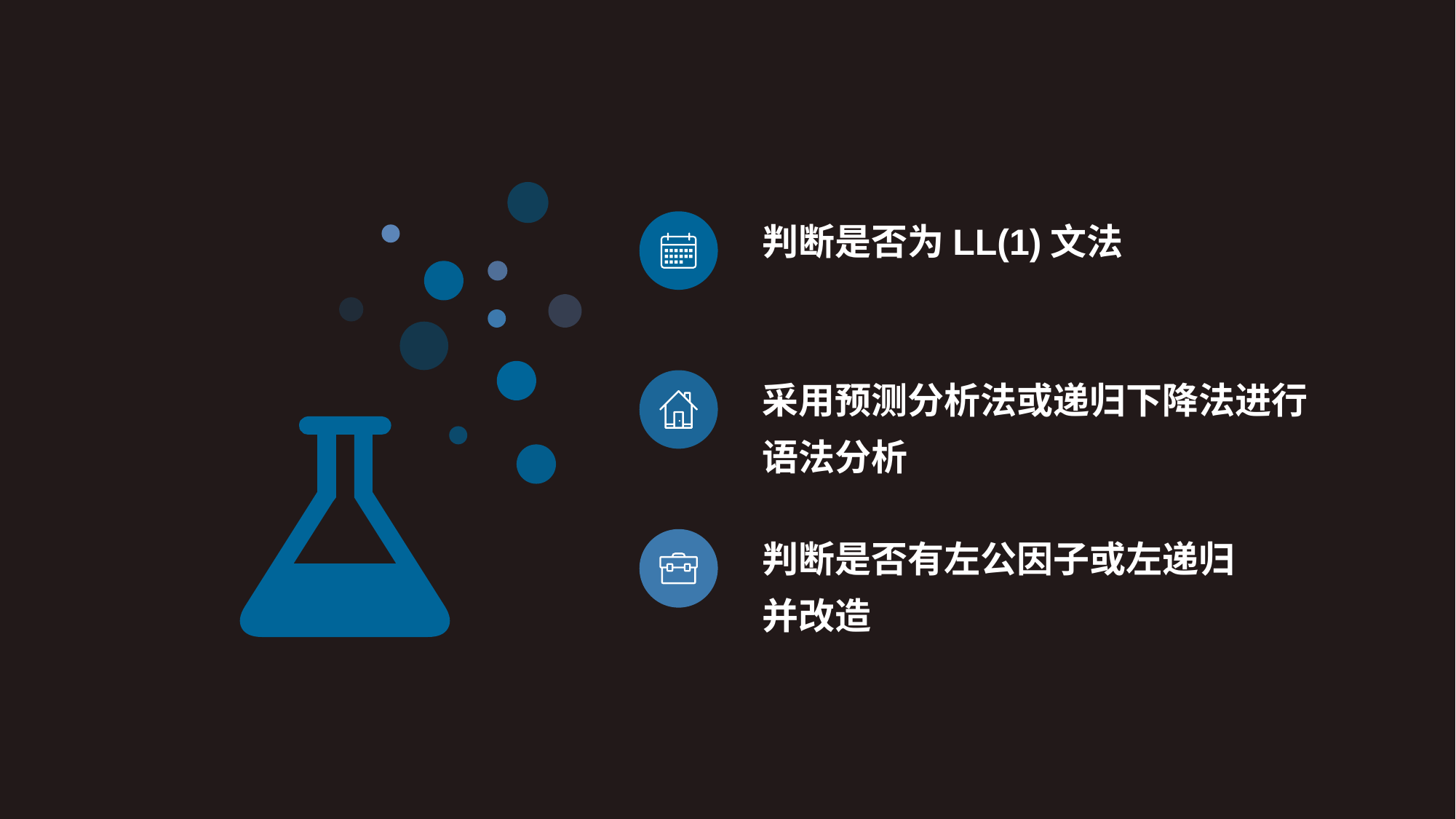

判断是否为LL(1)文法

采用预测分析法或递归下降法进行语法分析

判断是否有左公因子或左递归并改造